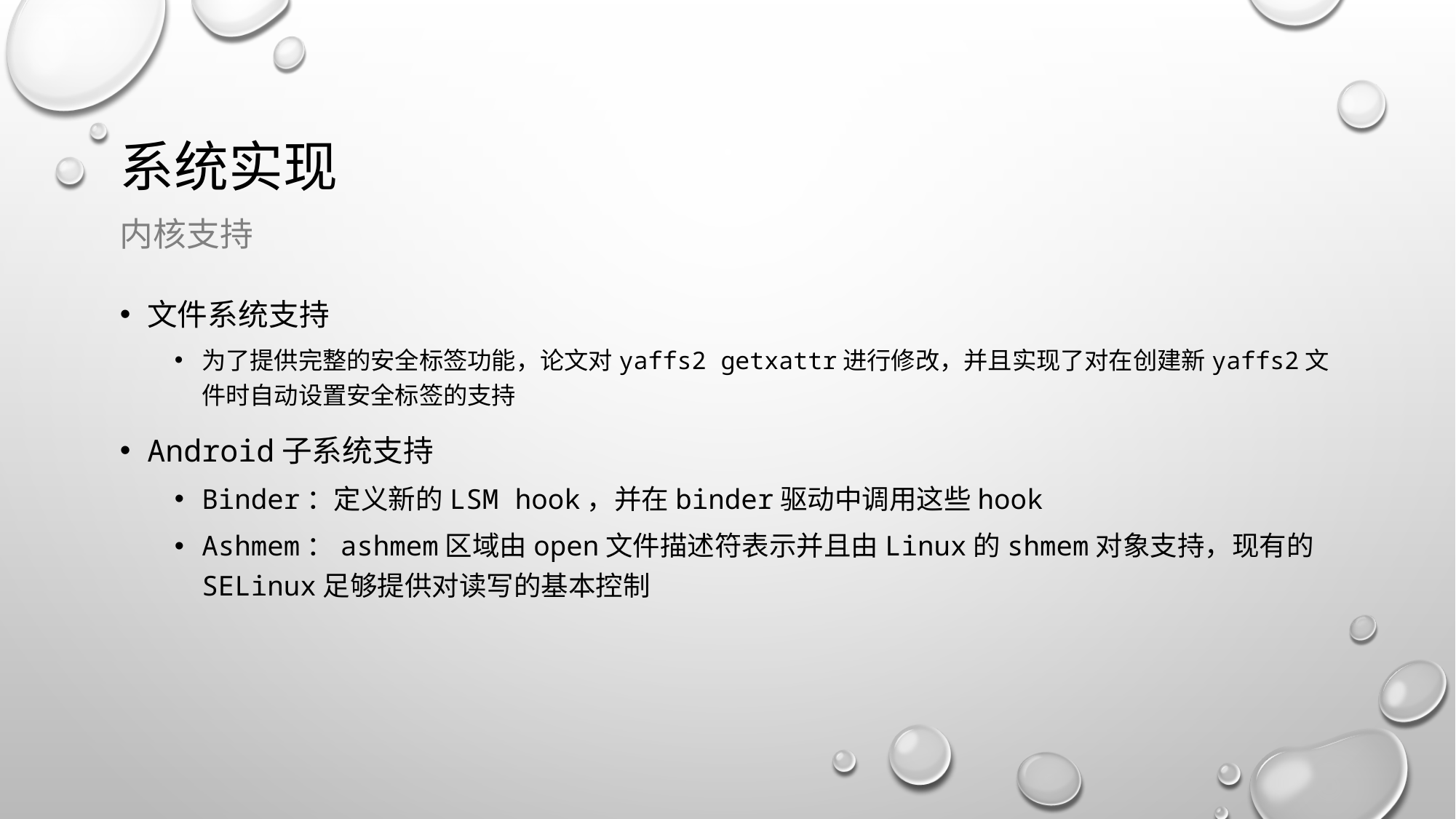

# 系统实现
内核支持
文件系统支持
为了提供完整的安全标签功能，论文对yaffs2 getxattr进行修改，并且实现了对在创建新yaffs2文件时自动设置安全标签的支持
Android子系统支持
Binder：定义新的LSM hook，并在binder驱动中调用这些hook
Ashmem：ashmem区域由open文件描述符表示并且由Linux的shmem对象支持，现有的SELinux足够提供对读写的基本控制